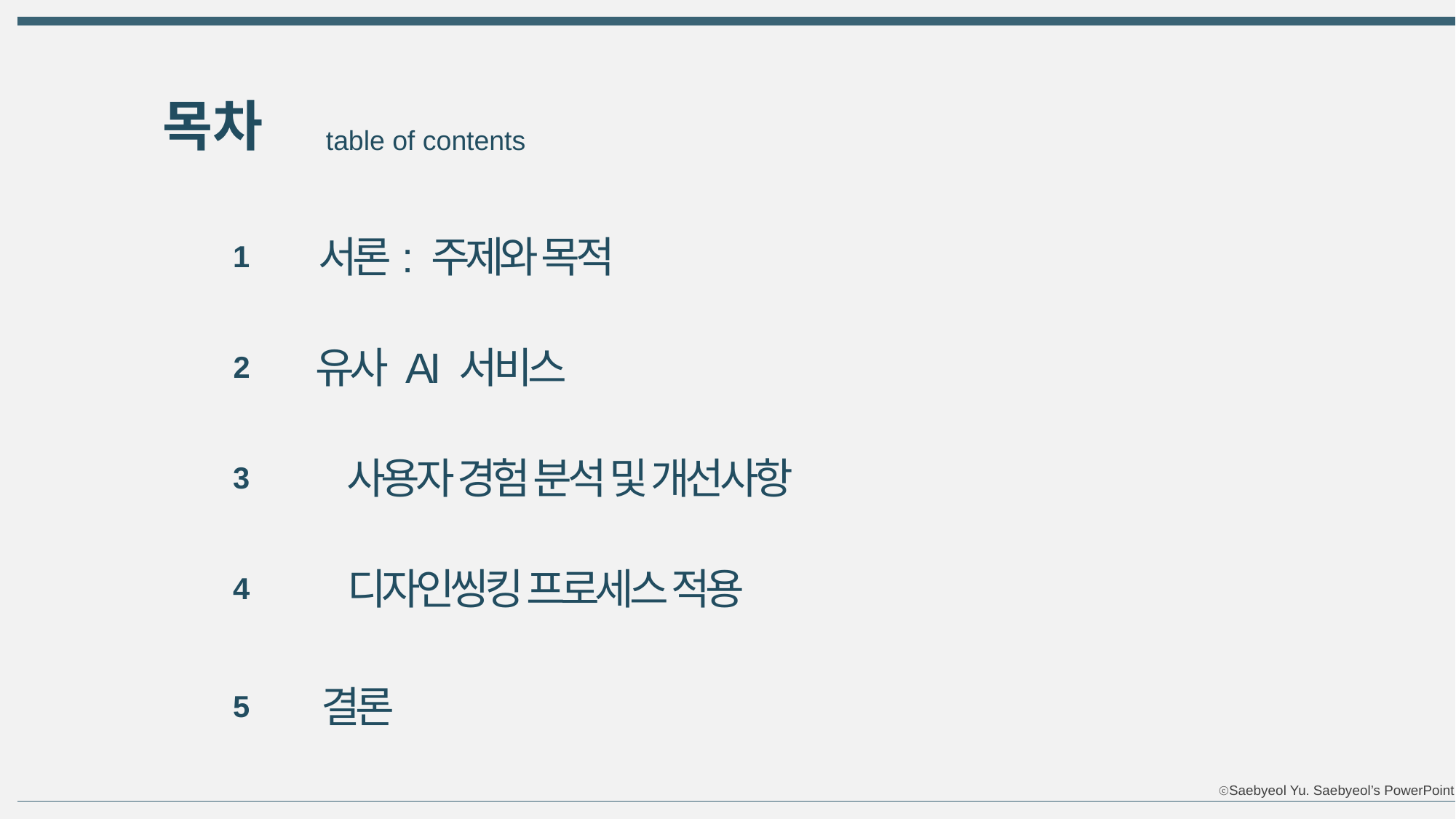

목차
table of contents
서론: 주제와 목적
1
유사 AI 서비스
2
사용자 경험 분석 및 개선사항
3
디자인씽킹 프로세스 적용
4
결론
5